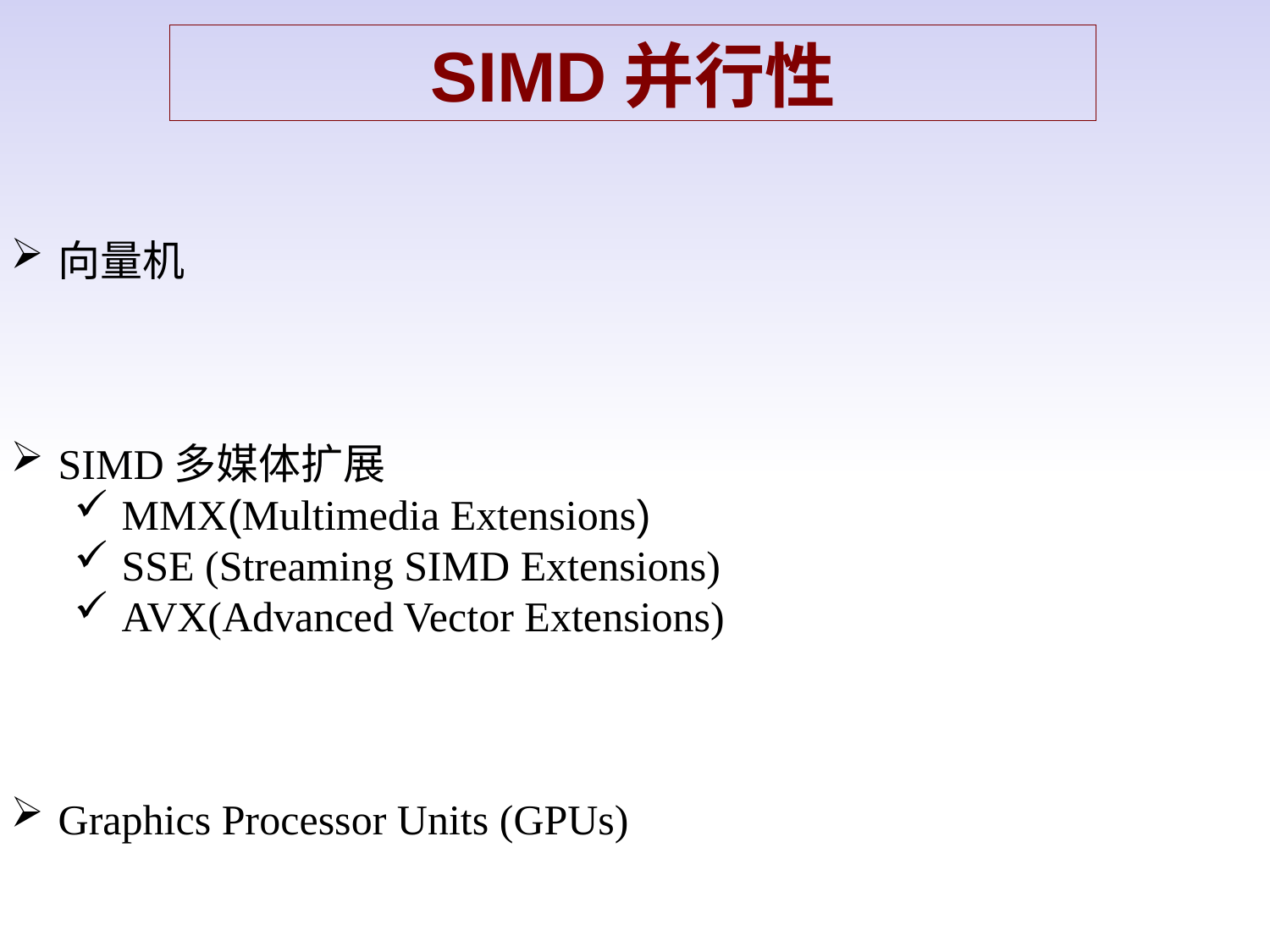

SIMD并行性
向量机

SIMD多媒体扩展
MMX(Multimedia Extensions)
SSE (Streaming SIMD Extensions)
AVX(Advanced Vector Extensions)

Graphics Processor Units (GPUs)